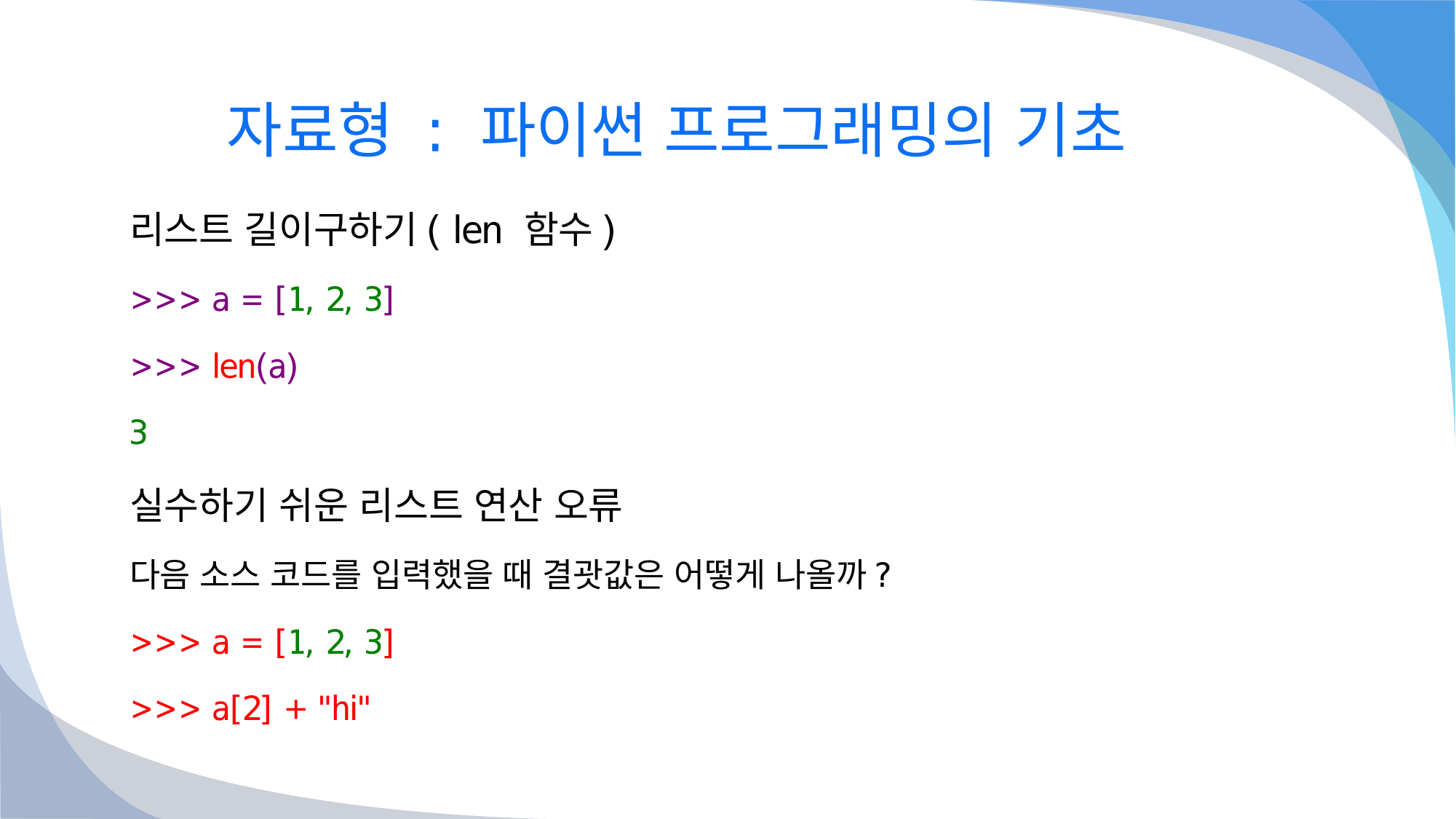

# 자료형 : 파이썬 프로그래밍의 기초
리스트 길이구하기( len 함수)
>>> a = [1, 2, 3]
>>> len(a)
3
실수하기 쉬운 리스트 연산 오류
다음 소스 코드를 입력했을 때 결괏값은 어떻게 나올까?
>>> a = [1, 2, 3]
>>> a[2] + "hi"